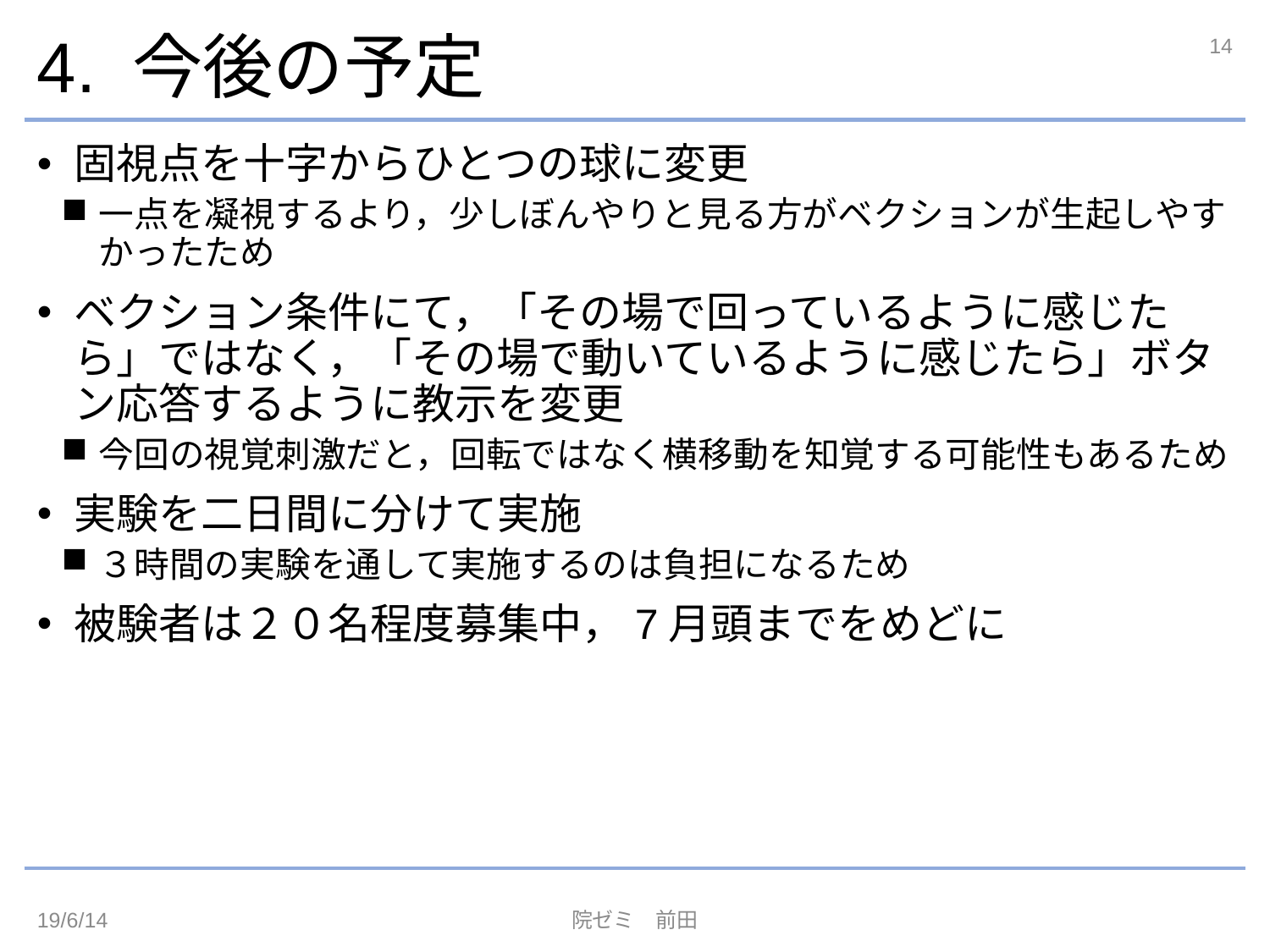

# 4. 今後の予定
14
固視点を十字からひとつの球に変更
一点を凝視するより，少しぼんやりと見る方がベクションが生起しやすかったため
ベクション条件にて，「その場で回っているように感じたら」ではなく，「その場で動いているように感じたら」ボタン応答するように教示を変更
今回の視覚刺激だと，回転ではなく横移動を知覚する可能性もあるため
実験を二日間に分けて実施
３時間の実験を通して実施するのは負担になるため
被験者は２０名程度募集中，7月頭までをめどに

院ゼミ　前田
19/6/14